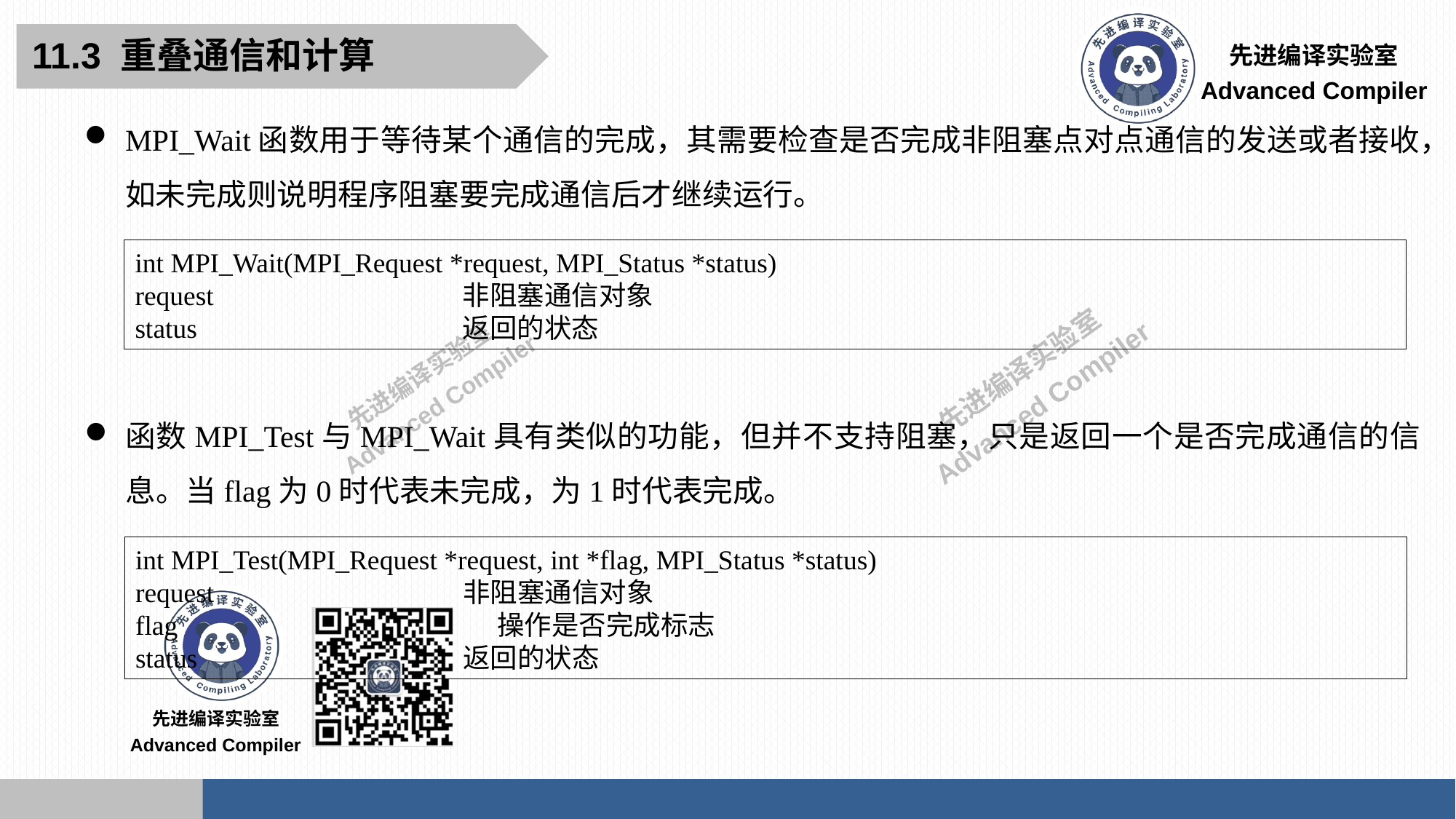

11.3 重叠通信和计算
MPI_Wait函数用于等待某个通信的完成，其需要检查是否完成非阻塞点对点通信的发送或者接收，如未完成则说明程序阻塞要完成通信后才继续运行。

int MPI_Wait(MPI_Request *request, MPI_Status *status)
request 			非阻塞通信对象
status 			返回的状态
函数MPI_Test与MPI_Wait具有类似的功能，但并不支持阻塞，只是返回一个是否完成通信的信息。当flag为0时代表未完成，为1时代表完成。

int MPI_Test(MPI_Request *request, int *flag, MPI_Status *status)
request 			非阻塞通信对象
flag 			    操作是否完成标志
status 			返回的状态